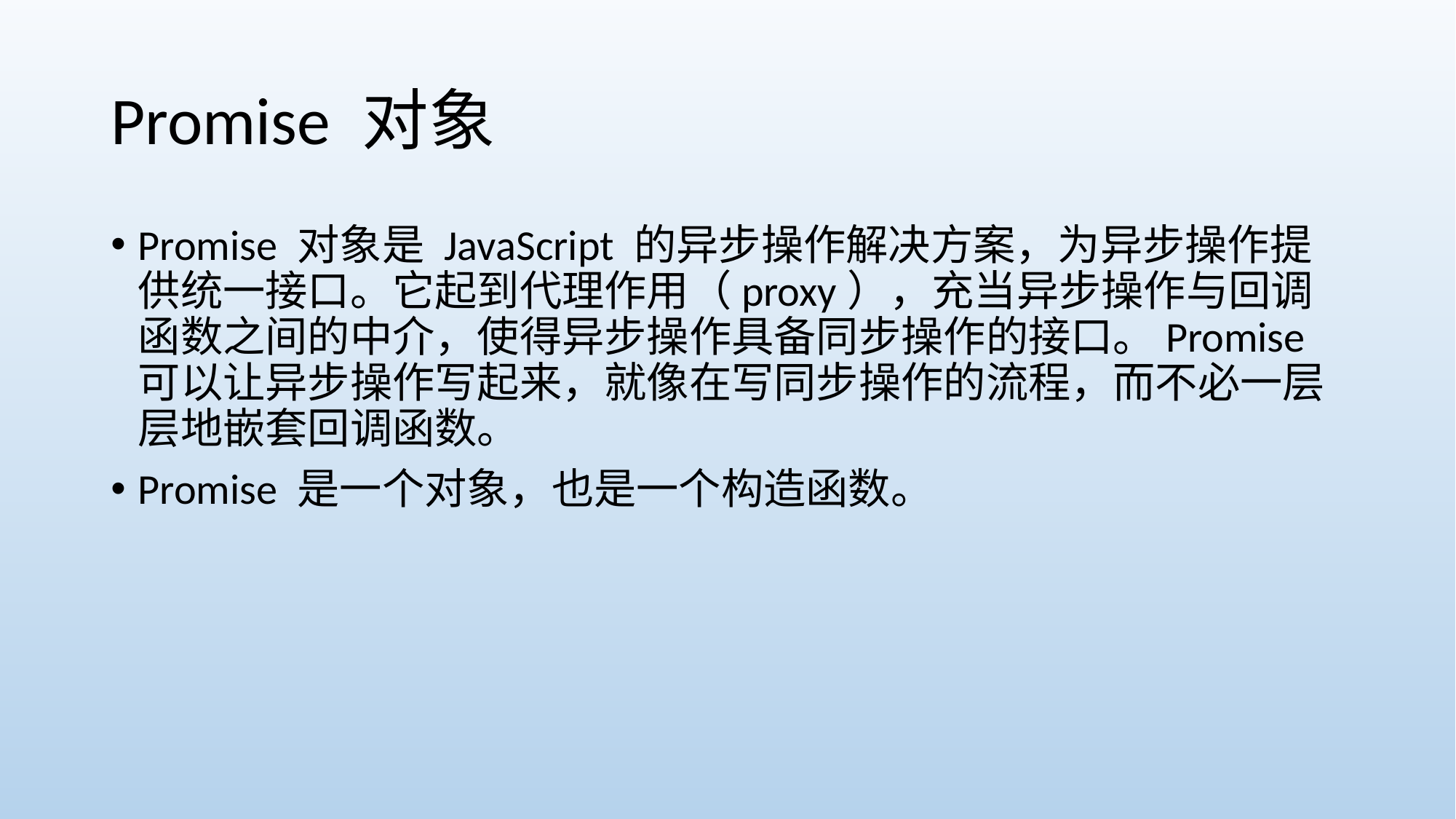

# Promise 对象
Promise 对象是 JavaScript 的异步操作解决方案，为异步操作提供统一接口。它起到代理作用（proxy），充当异步操作与回调函数之间的中介，使得异步操作具备同步操作的接口。Promise 可以让异步操作写起来，就像在写同步操作的流程，而不必一层层地嵌套回调函数。
Promise 是一个对象，也是一个构造函数。